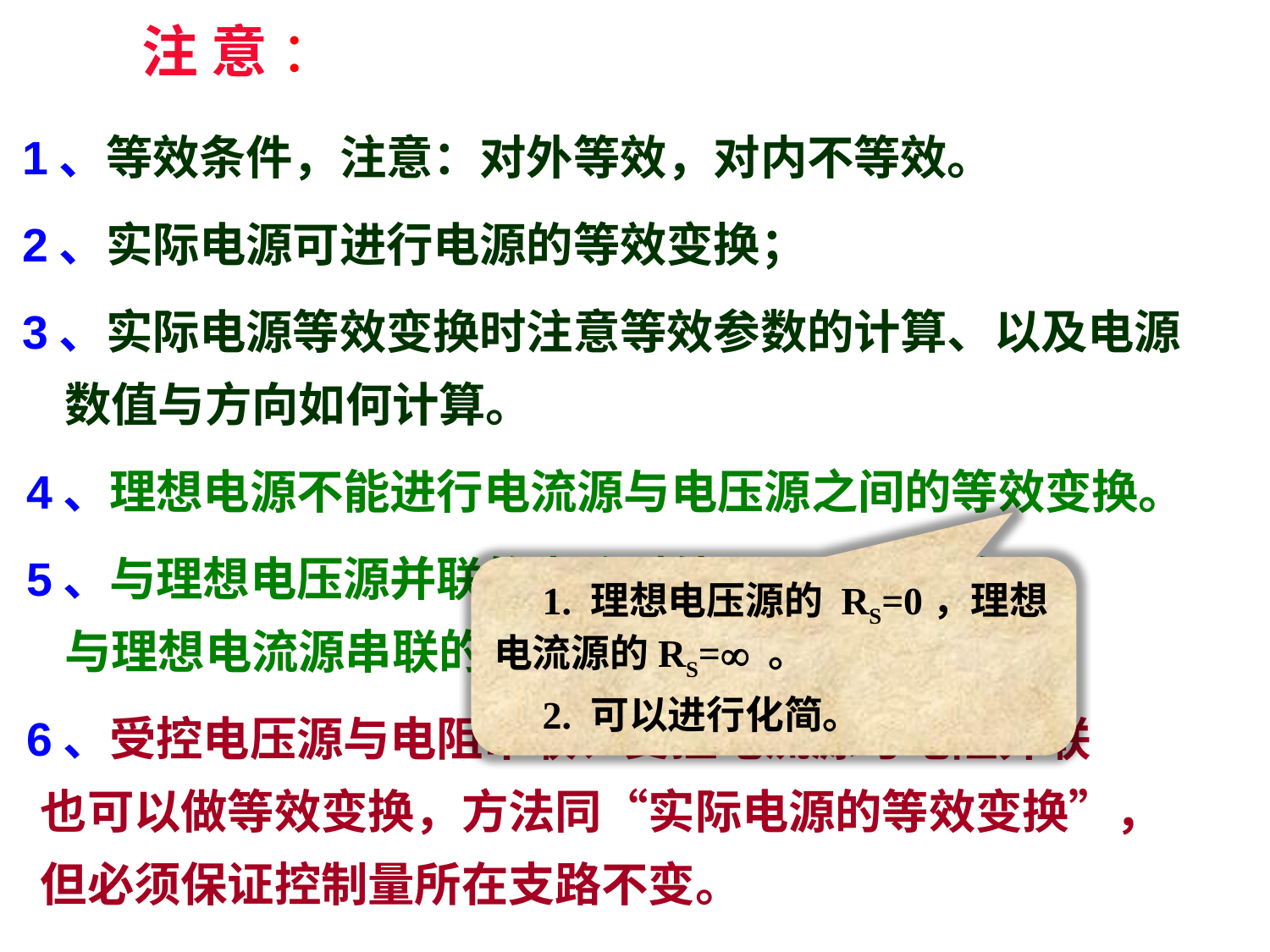

# 注 意 ：
1、等效条件，注意：对外等效，对内不等效。
2、实际电源可进行电源的等效变换；
3、实际电源等效变换时注意等效参数的计算、以及电源
   数值与方向如何计算。
   4、理想电源不能进行电流源与电压源之间的等效变换。
   5、与理想电压源并联的支路对外可以开路等效；
   与理想电流源串联的支路对外可以短路等效。
   6、受控电压源与电阻串联、受控电流源与电阻并联
    也可以做等效变换，方法同“实际电源的等效变换”，
    但必须保证控制量所在支路不变。

     1. 理想电压源的 RS=0，理想电流源的RS=∞ 。
     2. 可以进行化简。
24